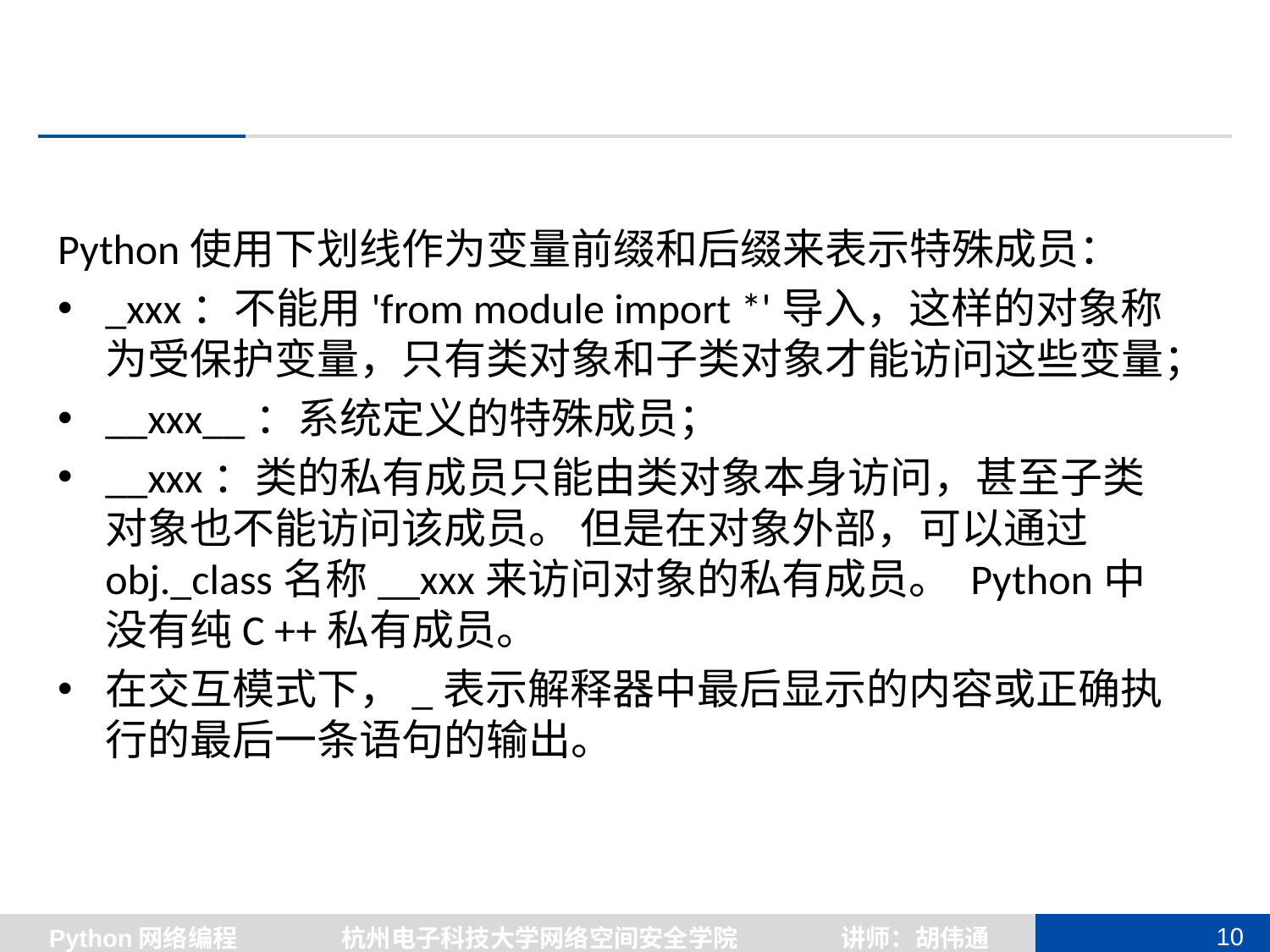

Python使用下划线作为变量前缀和后缀来表示特殊成员：
_xxx：不能用'from module import *'导入，这样的对象称为受保护变量，只有类对象和子类对象才能访问这些变量；
__xxx__：系统定义的特殊成员；
__xxx：类的私有成员只能由类对象本身访问，甚至子类对象也不能访问该成员。 但是在对象外部，可以通过obj._class名称__xxx来访问对象的私有成员。 Python中没有纯C ++私有成员。
在交互模式下，_表示解释器中最后显示的内容或正确执行的最后一条语句的输出。